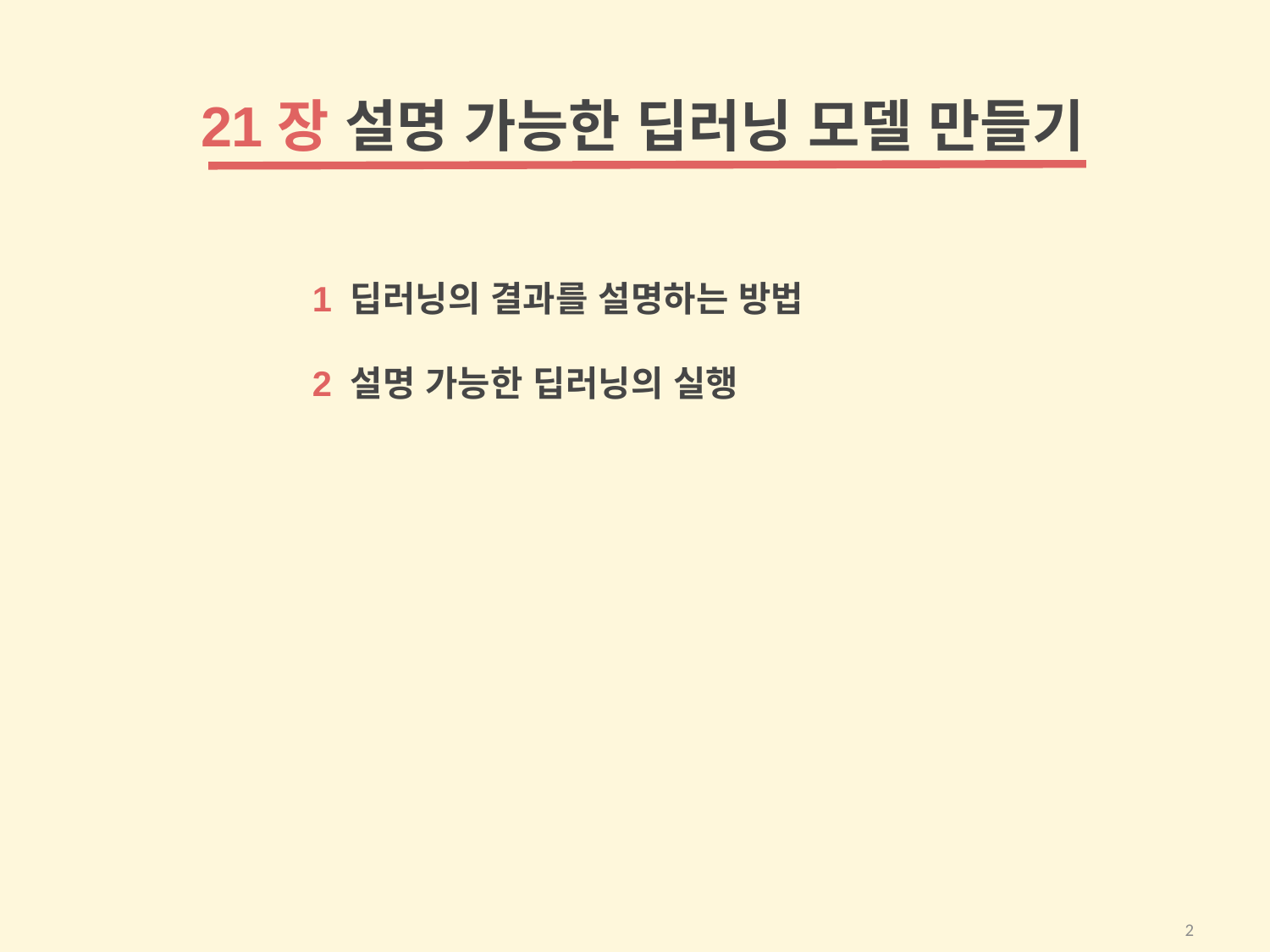

21장 설명 가능한 딥러닝 모델 만들기
1 딥러닝의 결과를 설명하는 방법
2 설명 가능한 딥러닝의 실행
2